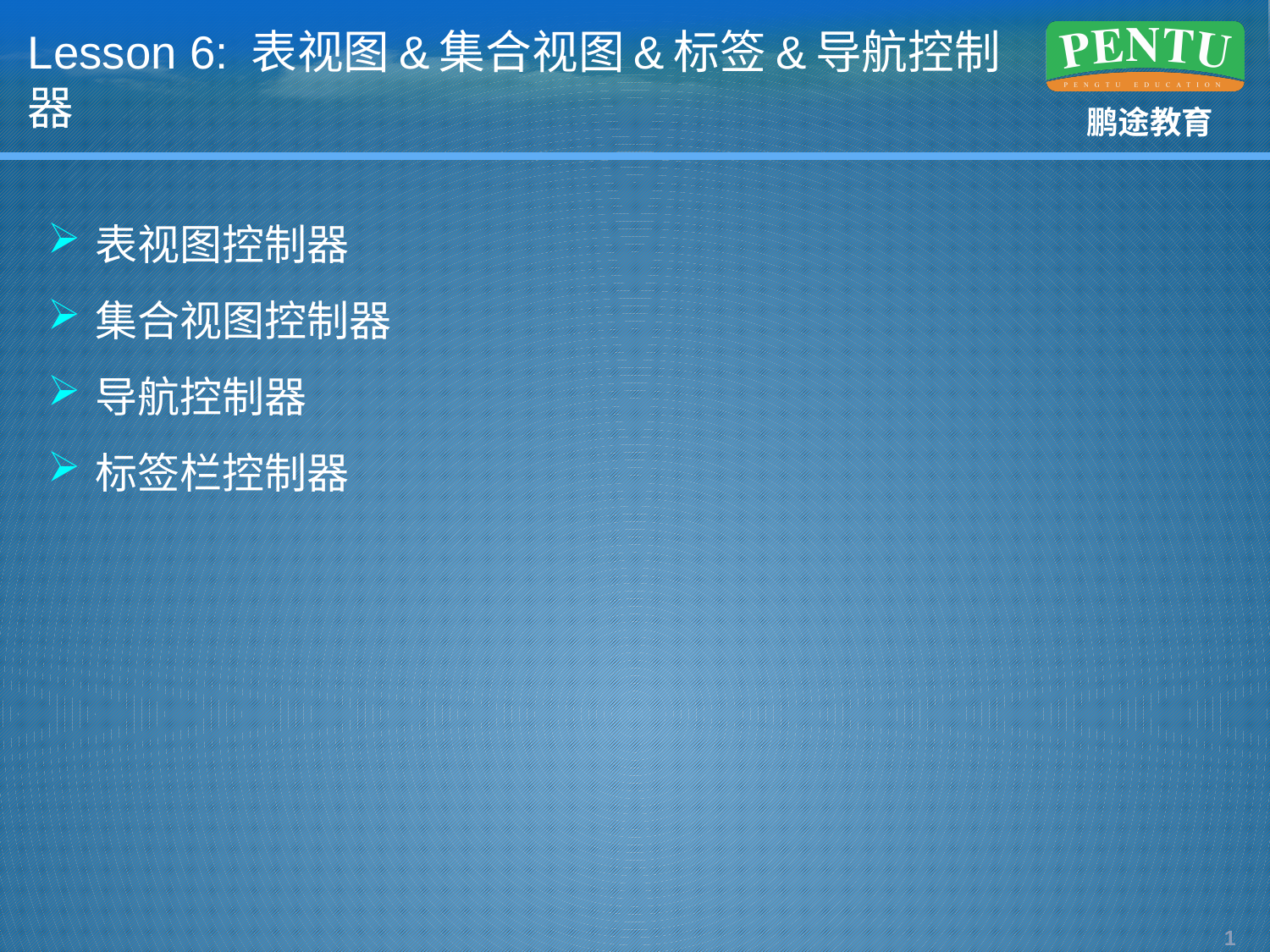

# Lesson 6: 表视图&集合视图&标签&导航控制器
表视图控制器
集合视图控制器
导航控制器
标签栏控制器
1